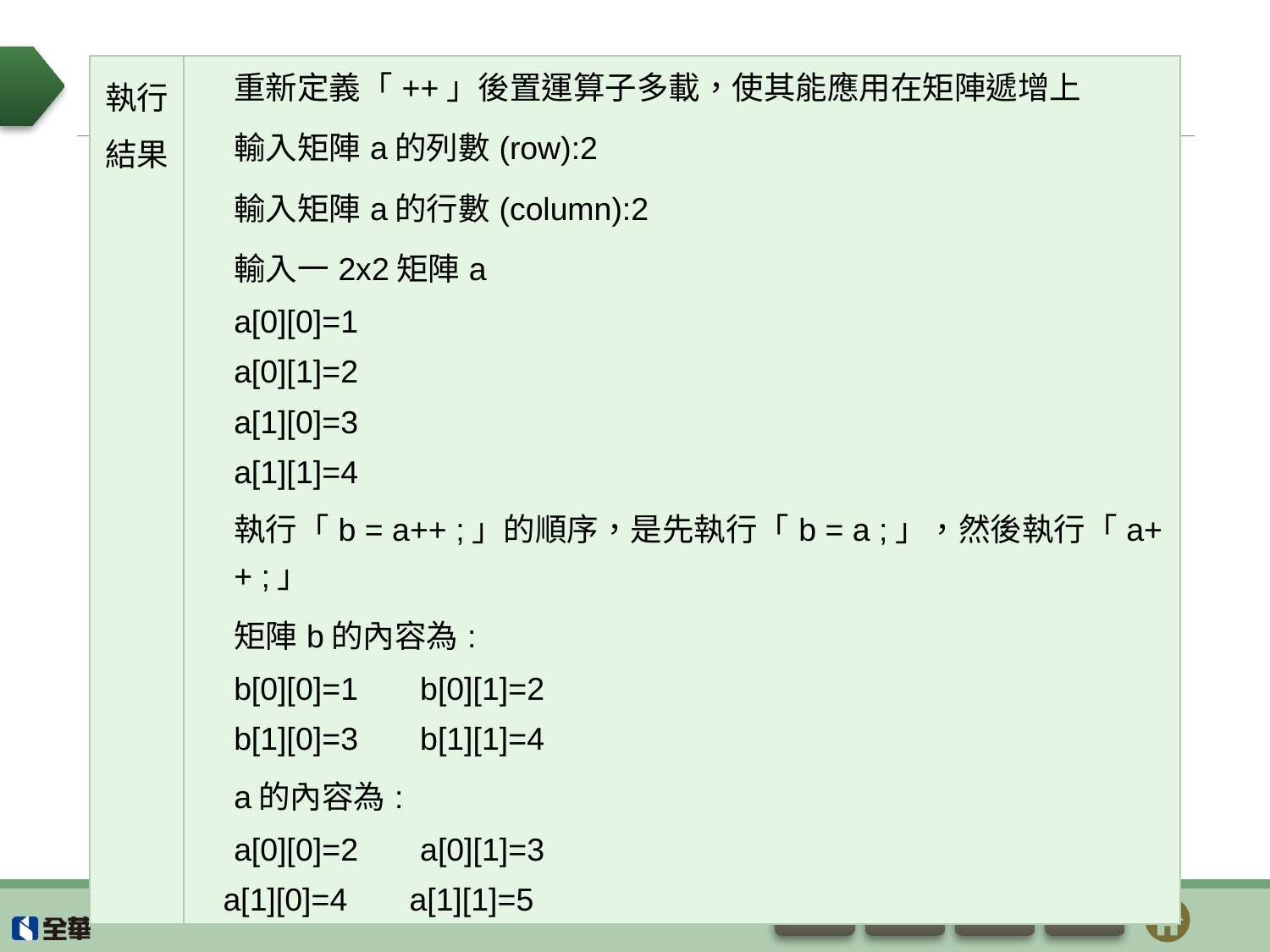

#
| 執行結果 | 重新定義「++」後置運算子多載，使其能應用在矩陣遞增上 輸入矩陣a的列數(row):2 輸入矩陣a的行數(column):2 輸入一2x2矩陣a a[0][0]=1 a[0][1]=2 a[1][0]=3 a[1][1]=4 執行「b = a++ ;」的順序，是先執行「b = a ;」，然後執行「a++ ;」 矩陣b的內容為: b[0][0]=1 b[0][1]=2 b[1][0]=3 b[1][1]=4 a的內容為: a[0][0]=2 a[0][1]=3 a[1][0]=4 a[1][1]=5 |
| --- | --- |